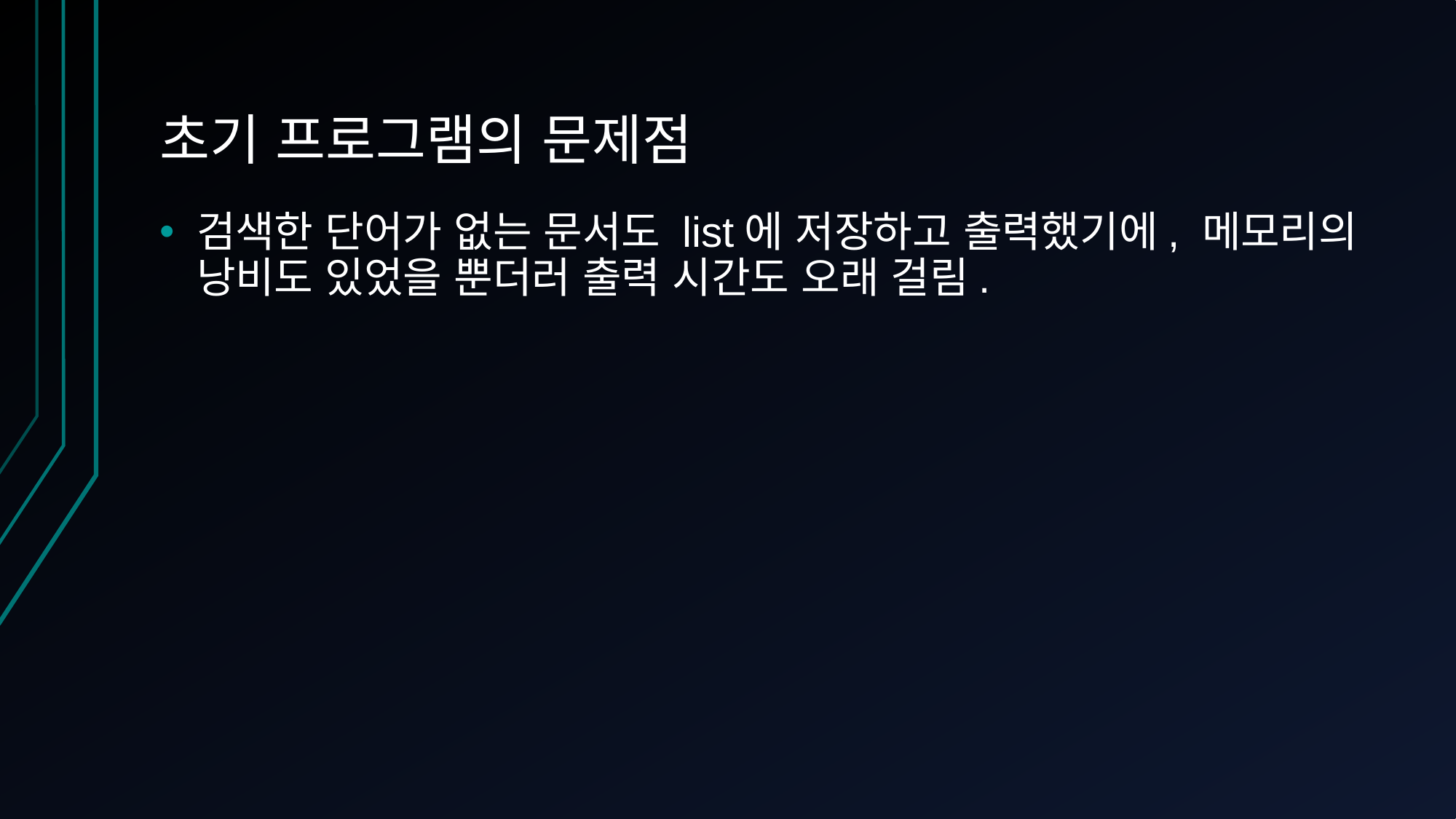

# 초기 프로그램의 문제점
검색한 단어가 없는 문서도 list에 저장하고 출력했기에, 메모리의 낭비도 있었을 뿐더러 출력 시간도 오래 걸림.